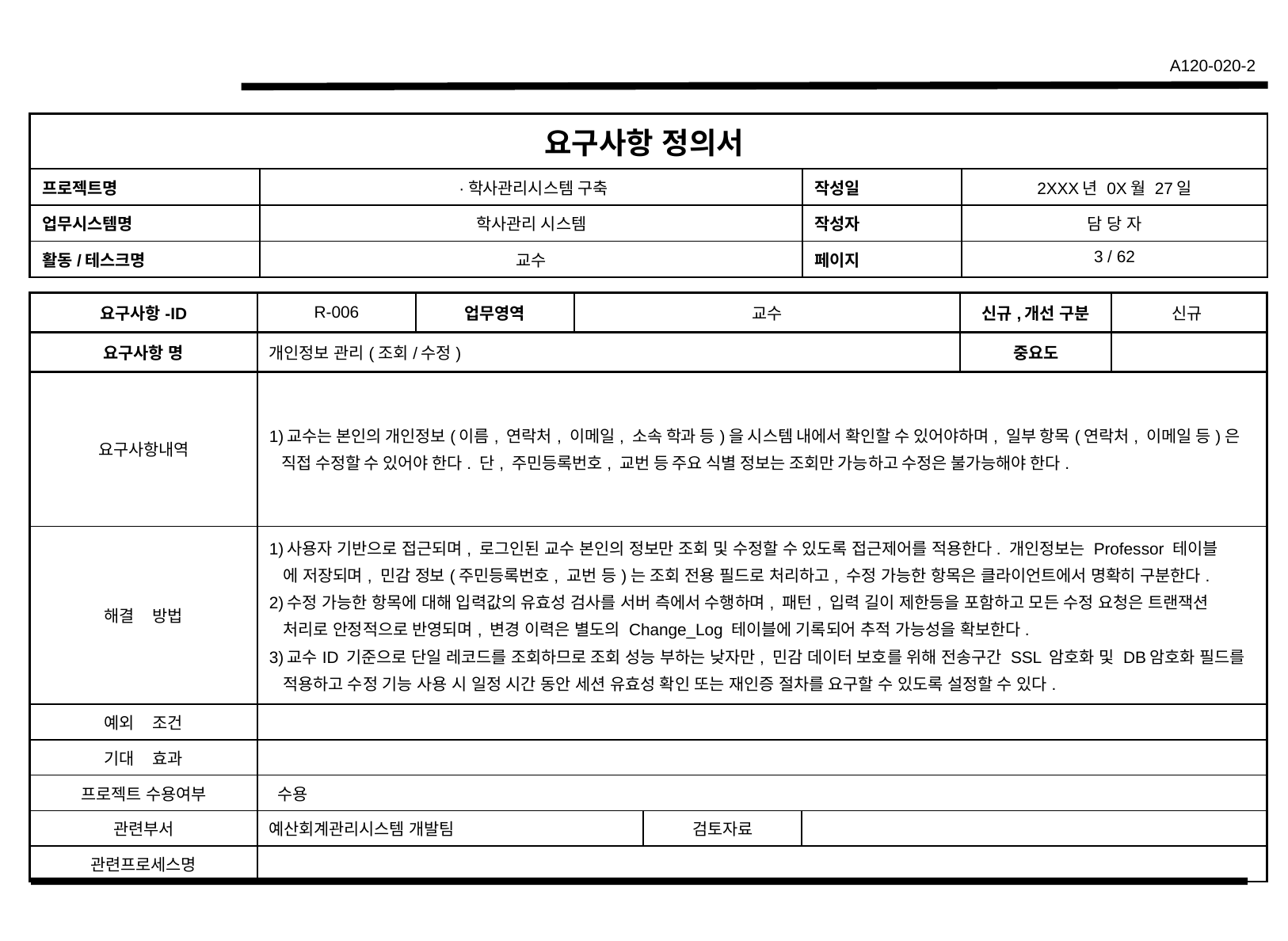

| 요구사항 정의서 |  |  |  |
| --- | --- | --- | --- |
| 프로젝트명 | ·학사관리시스템 구축 | 작성일 | 2XXX년 0X월 27일 |
| 업무시스템명 | 학사관리 시스템 | 작성자 | 담 당 자 |
| 활동/테스크명 | 교수 | 페이지 | 3 / 62 |
| 요구사항-ID | R-006 | 업무영역 | 교수 |  |  | 신규,개선 구분 | 신규 |
| --- | --- | --- | --- | --- | --- | --- | --- |
| 요구사항 명 | 개인정보 관리(조회/수정) |  |  |  |  | 중요도 |  |
| 요구사항내역 | 1)교수는 본인의 개인정보(이름, 연락처, 이메일, 소속 학과 등)을 시스템 내에서 확인할 수 있어야하며, 일부 항목(연락처, 이메일 등)은 직접 수정할 수 있어야 한다. 단, 주민등록번호, 교번 등 주요 식별 정보는 조회만 가능하고 수정은 불가능해야 한다. |  |  |  |  |  |  |
| 해결 방법 | 1)사용자 기반으로 접근되며, 로그인된 교수 본인의 정보만 조회 및 수정할 수 있도록 접근제어를 적용한다. 개인정보는 Professor 테이블 에 저장되며, 민감 정보(주민등록번호, 교번 등)는 조회 전용 필드로 처리하고, 수정 가능한 항목은 클라이언트에서 명확히 구분한다. 2)수정 가능한 항목에 대해 입력값의 유효성 검사를 서버 측에서 수행하며, 패턴, 입력 길이 제한등을 포함하고 모든 수정 요청은 트랜잭션 처리로 안정적으로 반영되며, 변경 이력은 별도의 Change\_Log 테이블에 기록되어 추적 가능성을 확보한다. 3)교수ID 기준으로 단일 레코드를 조회하므로 조회 성능 부하는 낮자만, 민감 데이터 보호를 위해 전송구간 SSL 암호화 및 DB암호화 필드를 적용하고 수정 기능 사용 시 일정 시간 동안 세션 유효성 확인 또는 재인증 절차를 요구할 수 있도록 설정할 수 있다. |  |  |  |  |  |  |
| 예외 조건 |  |  |  |  |  |  |  |
| 기대 효과 |  |  |  |  |  |  |  |
| 프로젝트 수용여부 | 수용 |  |  |  |  |  |  |
| 관련부서 | 예산회계관리시스템 개발팀 |  |  | 검토자료 |  |  |  |
| 관련프로세스명 |  |  |  |  |  |  |  |